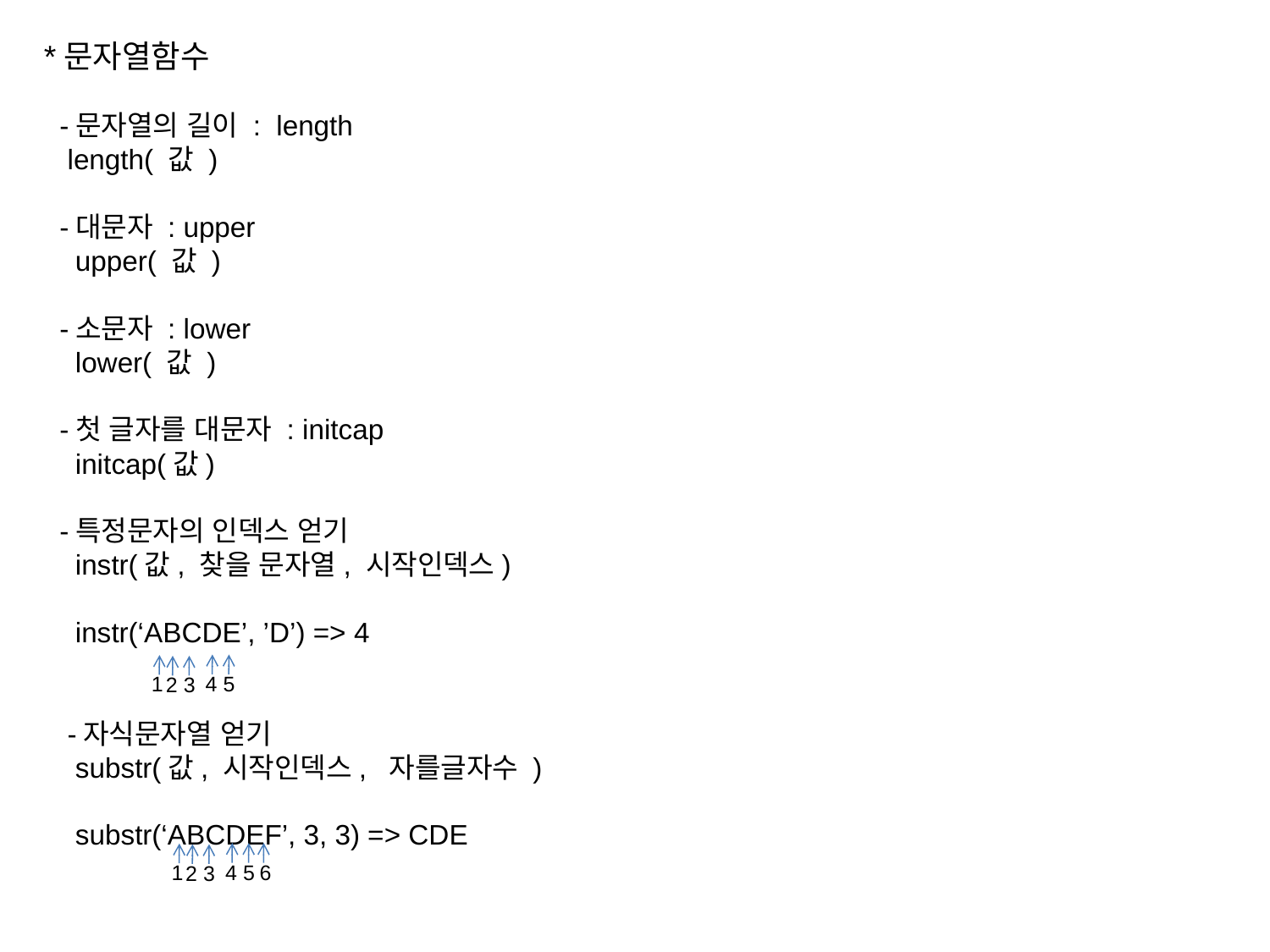

*문자열함수

  -문자열의 길이 :  length
   length( 값 )

  -대문자 : upper
    upper( 값 )

  -소문자 : lower
    lower( 값 )

  -첫 글자를 대문자 : initcap
    initcap(값)

  -특정문자의 인덱스 얻기
    instr(값, 찾을 문자열, 시작인덱스)

    instr(‘ABCDE’, ’D’) => 4

   -자식문자열 얻기
    substr(값, 시작인덱스,  자를글자수 )

    substr(‘ABCDEF’, 3, 3) => CDE

5
1
4
3
2
5
6
1
4
3
2